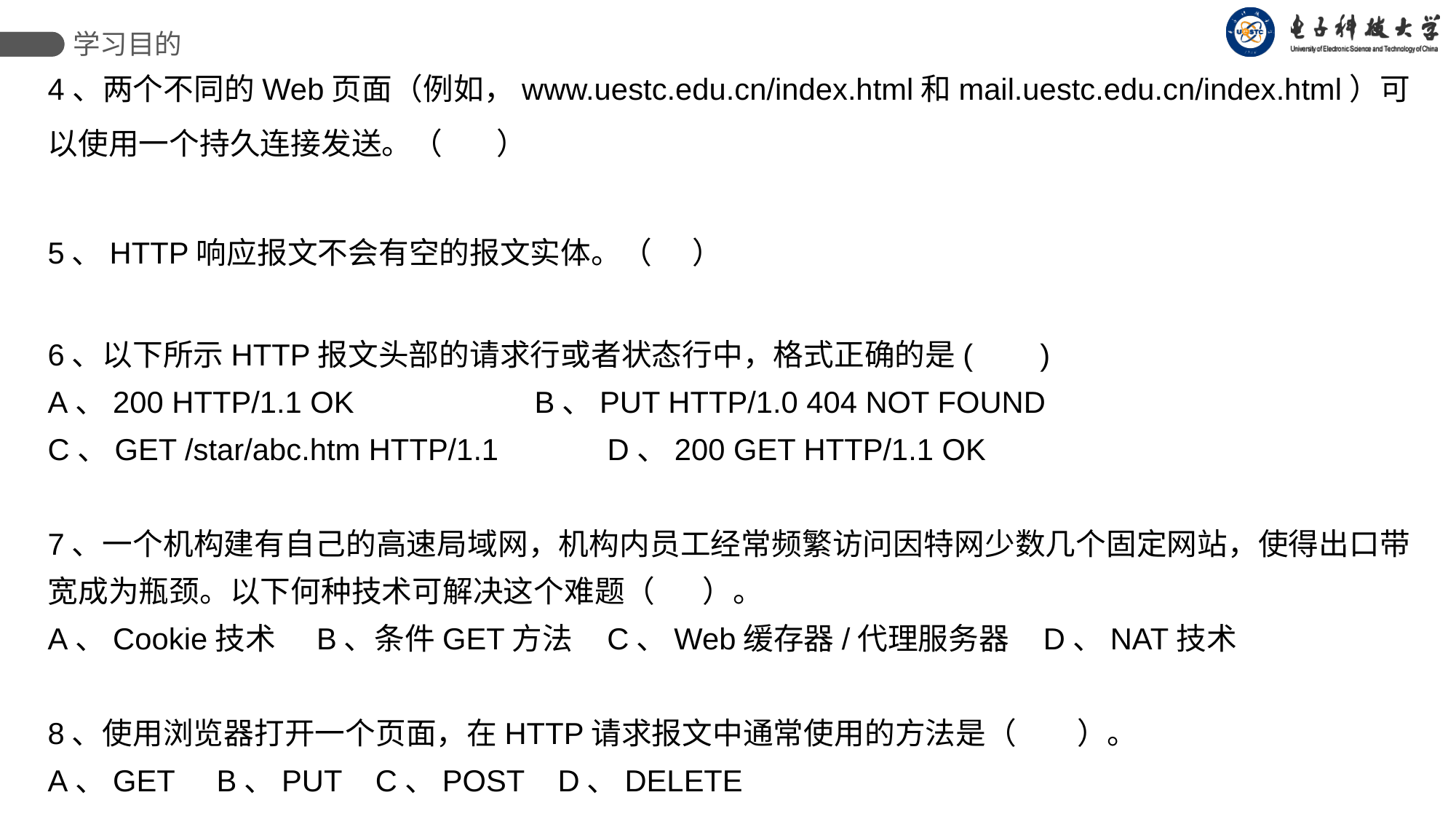

学习目的
4、两个不同的Web页面（例如，www.uestc.edu.cn/index.html和mail.uestc.edu.cn/index.html）可以使用一个持久连接发送。（        ）

5、HTTP响应报文不会有空的报文实体。（      ）

6、以下所示HTTP报文头部的请求行或者状态行中，格式正确的是(        )
A、200 HTTP/1.1 OK		      B、PUT HTTP/1.0 404 NOT FOUND
C、GET /star/abc.htm HTTP/1.1             D、200 GET HTTP/1.1 OK

7、一个机构建有自己的高速局域网，机构内员工经常频繁访问因特网少数几个固定网站，使得出口带宽成为瓶颈。以下何种技术可解决这个难题（       ）。
A、Cookie技术     B、条件GET方法    C、Web缓存器/代理服务器    D、NAT技术

8、使用浏览器打开一个页面，在HTTP请求报文中通常使用的方法是（         ）。
A、GET     B、PUT    C、POST    D、DELETE